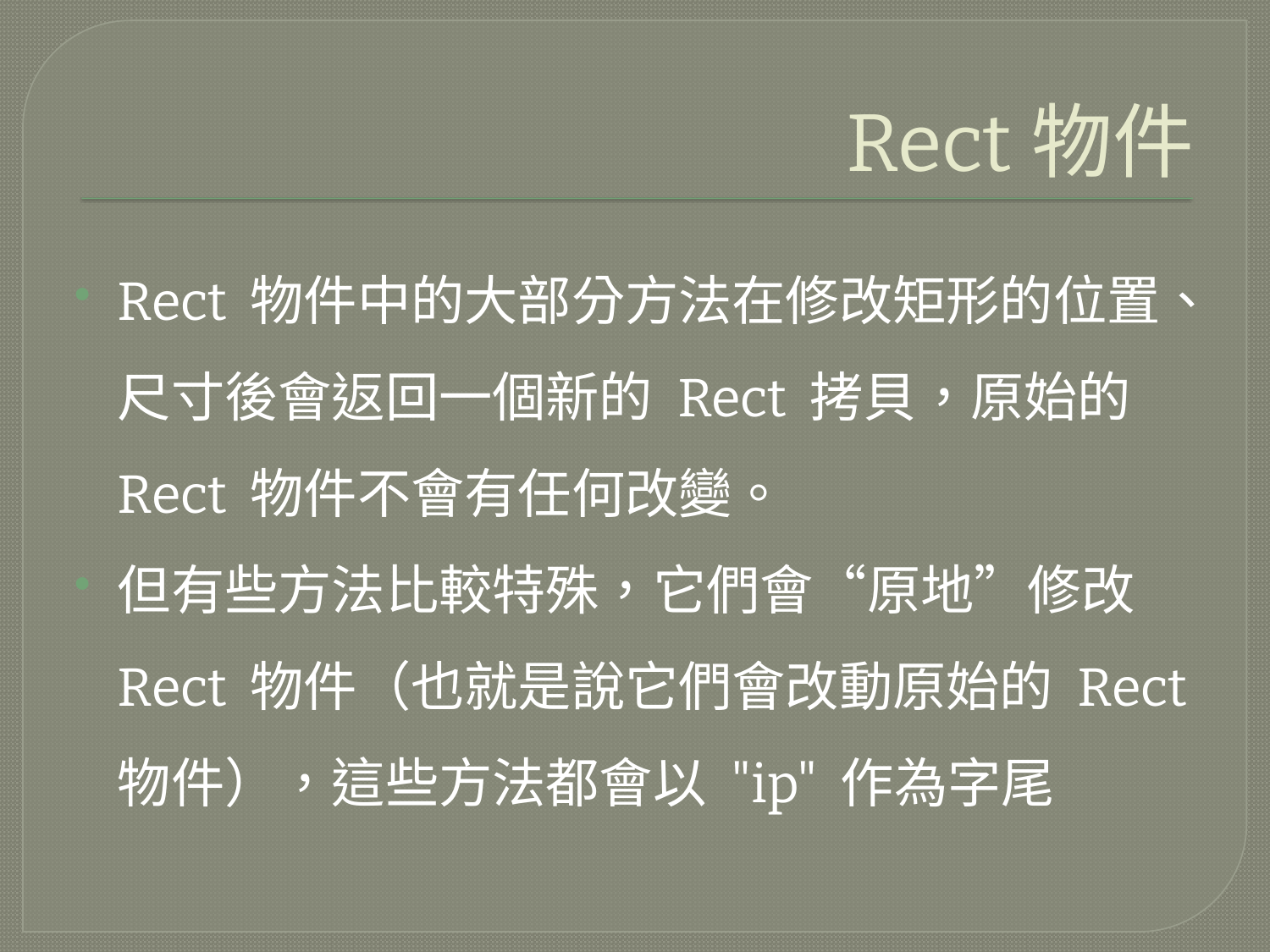

# Rect物件
Rect 物件中的大部分方法在修改矩形的位置、尺寸後會返回一個新的 Rect 拷貝，原始的 Rect 物件不會有任何改變。
但有些方法比較特殊，它們會“原地”修改 Rect 物件（也就是說它們會改動原始的 Rect 物件），這些方法都會以 "ip" 作為字尾